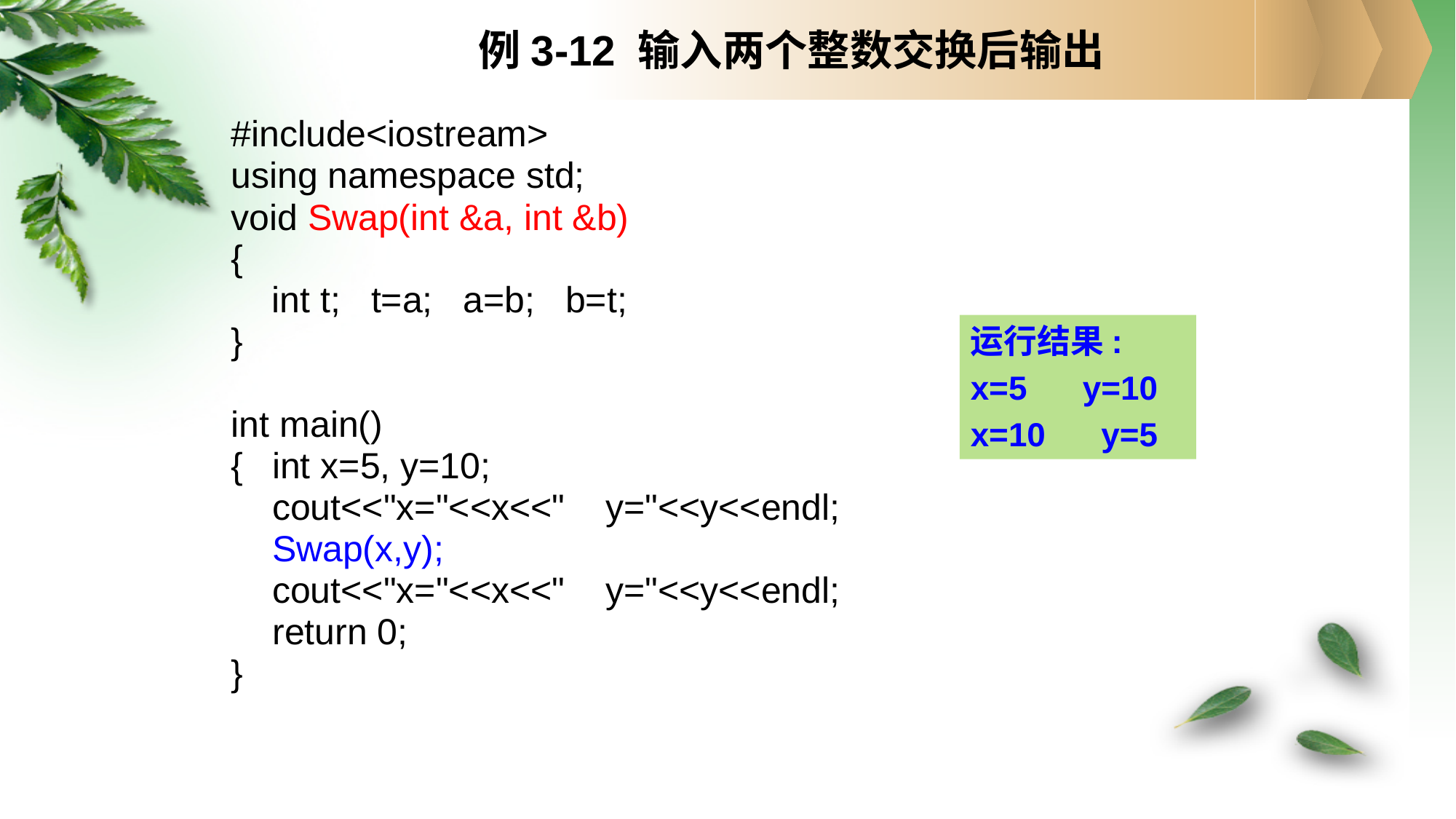

# 例3-12 输入两个整数交换后输出
#include<iostream>
using namespace std;
void Swap(int &a, int &b)
{
    int t;   t=a;   a=b;   b=t;
}

int main()
{	int x=5, y=10;
	cout<<"x="<<x<<"    y="<<y<<endl;
	Swap(x,y);
	cout<<"x="<<x<<"    y="<<y<<endl;
	return 0;
}
运行结果:
x=5      y=10
x=10      y=5